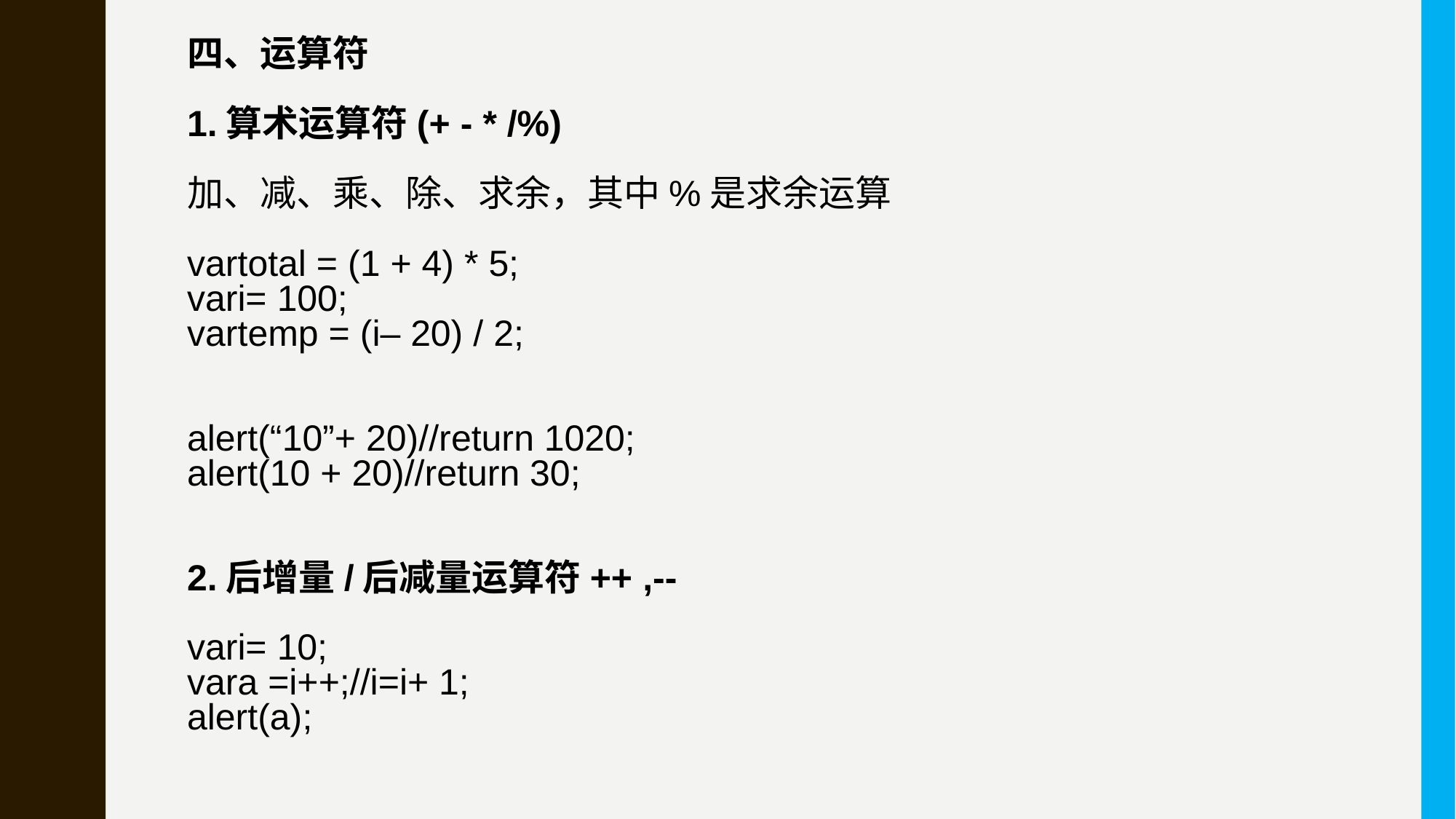

四、运算符

1.算术运算符(+ - * /%)

加、减、乘、除、求余，其中%是求余运算

vartotal = (1 + 4) * 5;
vari= 100;
vartemp = (i– 20) / 2;

alert(“10”+ 20)//return 1020;
alert(10 + 20)//return 30;

2.后增量/后减量运算符++ ,--

vari= 10;
vara =i++;//i=i+ 1;
alert(a);